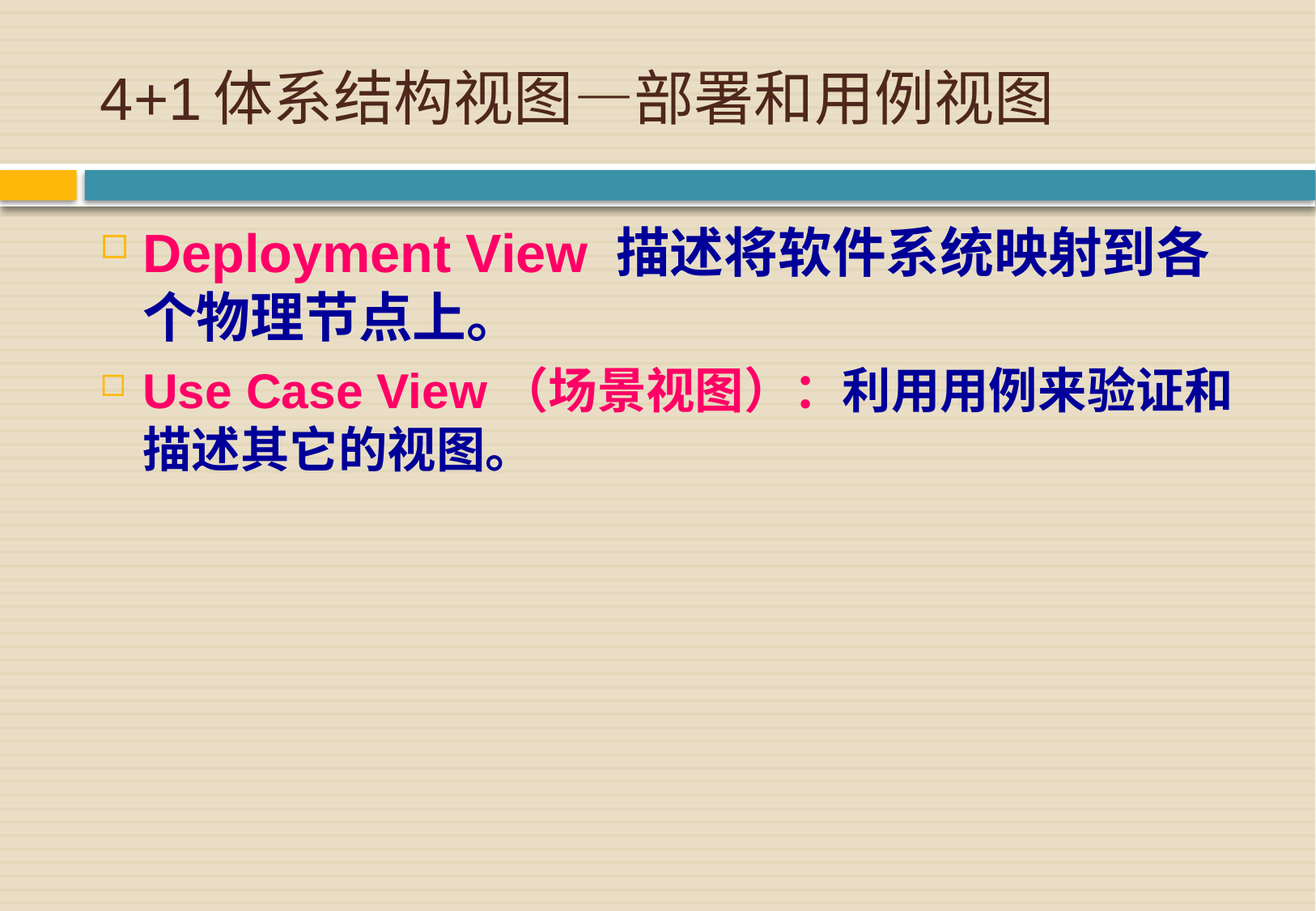

# 4+1体系结构视图—部署和用例视图
Deployment View 描述将软件系统映射到各个物理节点上。
Use Case View（场景视图）：利用用例来验证和描述其它的视图。